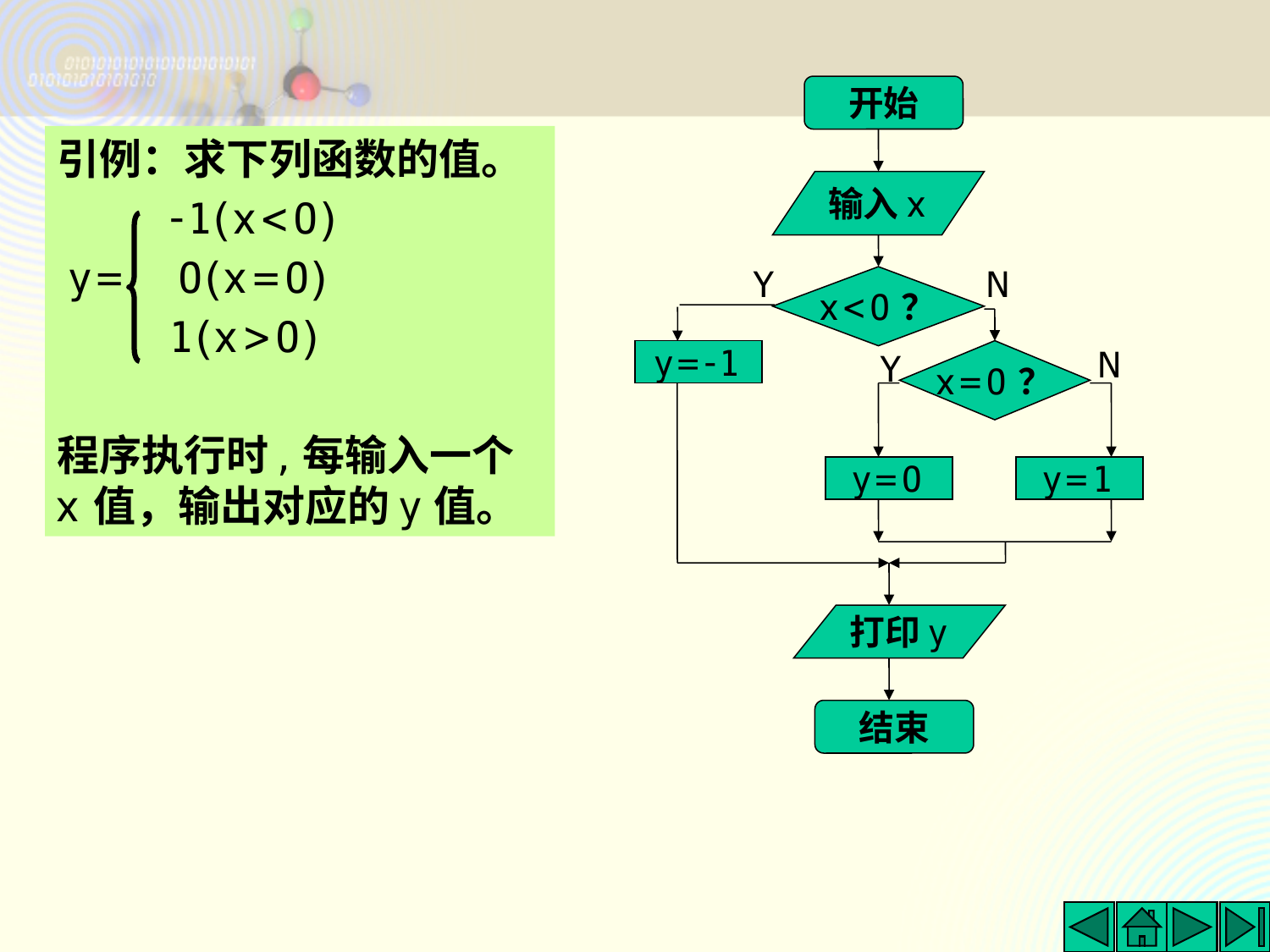

开始

输入x

Y
N
x<0？

y=-1
Y
x=0？

y=0
y=1

打印y

结束
N
引例：求下列函数的值。
         -1(x<0)
 y=    0(x=0)
         1(x>0)

程序执行时,每输入一个x值，输出对应的y值。